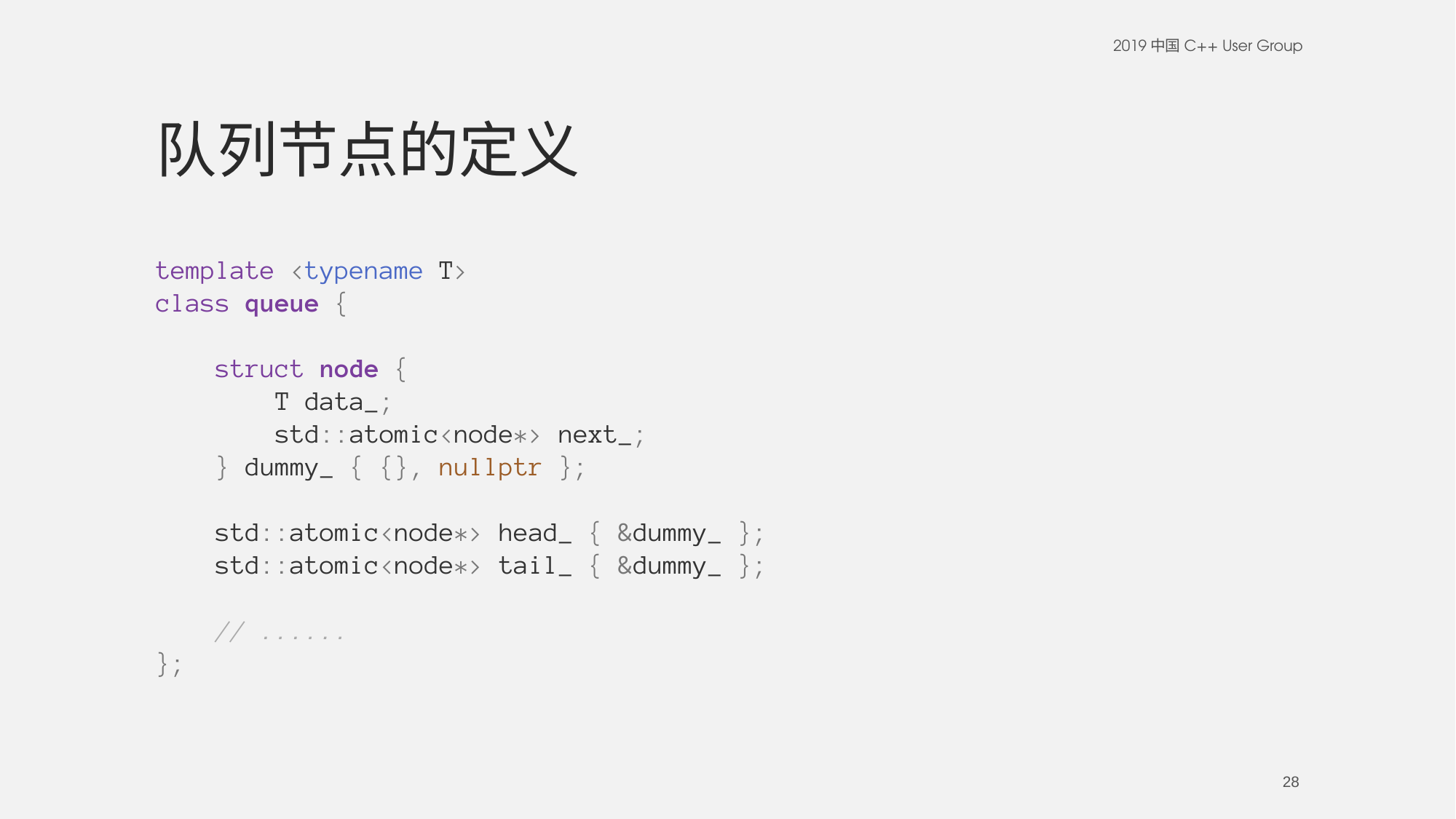

# 队列节点的定义
template <typename T>
class queue {

    struct node {
        T data_;
        std::atomic<node*> next_;
    } dummy_ { {}, nullptr };

    std::atomic<node*> head_ { &dummy_ };
    std::atomic<node*> tail_ { &dummy_ };

    // ......
};
28